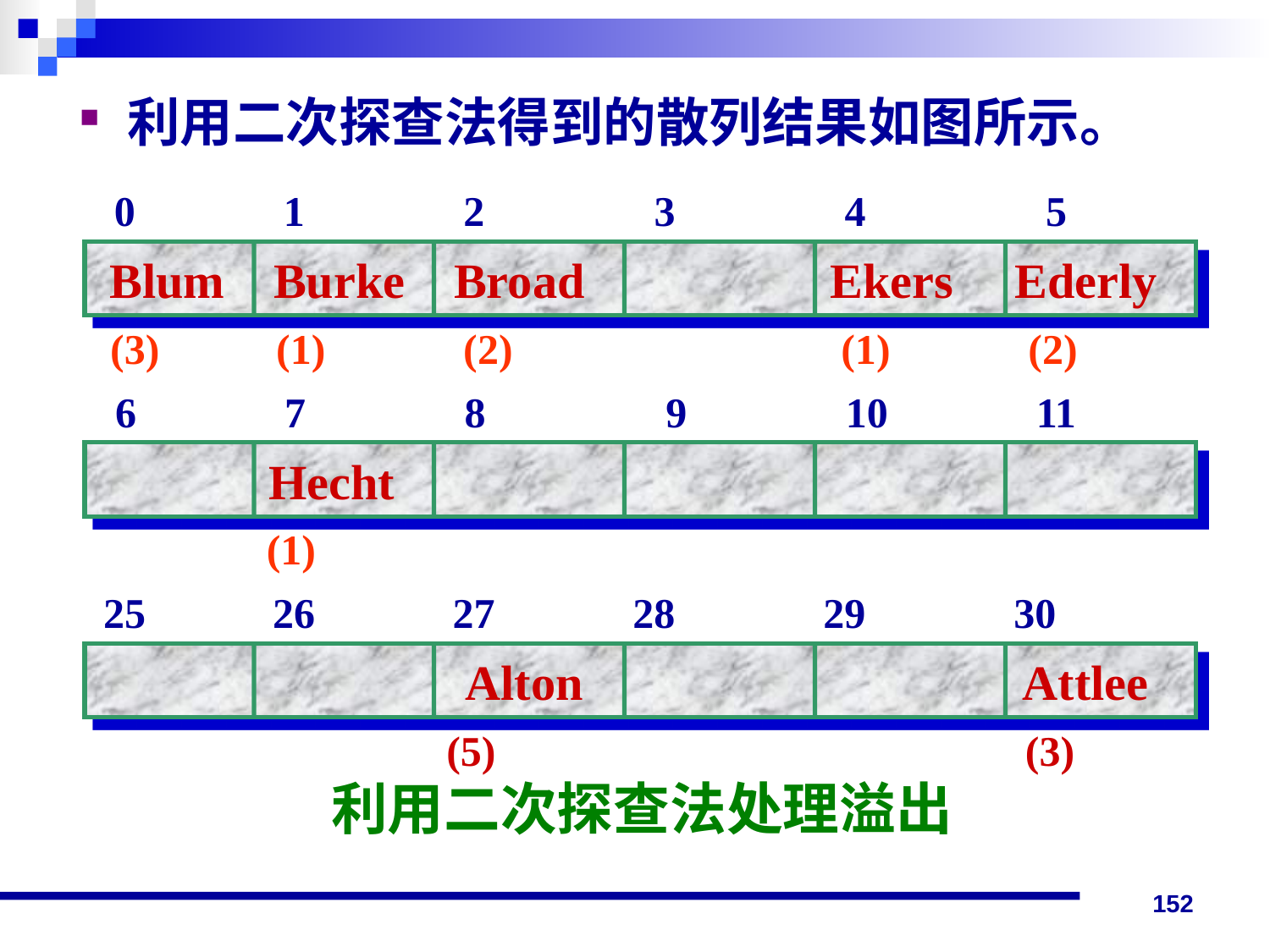

利用二次探查法得到的散列结果如图所示。
0              1               2                3                4                 5
 Blum    Burke    Broad                    Ekers     Ederly

(3)           (1)             (2)                               (1)             (2)
6              7               8                 9               10              11
              Hecht

(1)
25            26             27             28              29              30
                              Alton                                    Attlee

(5)                                                  (3)
利用二次探查法处理溢出
152